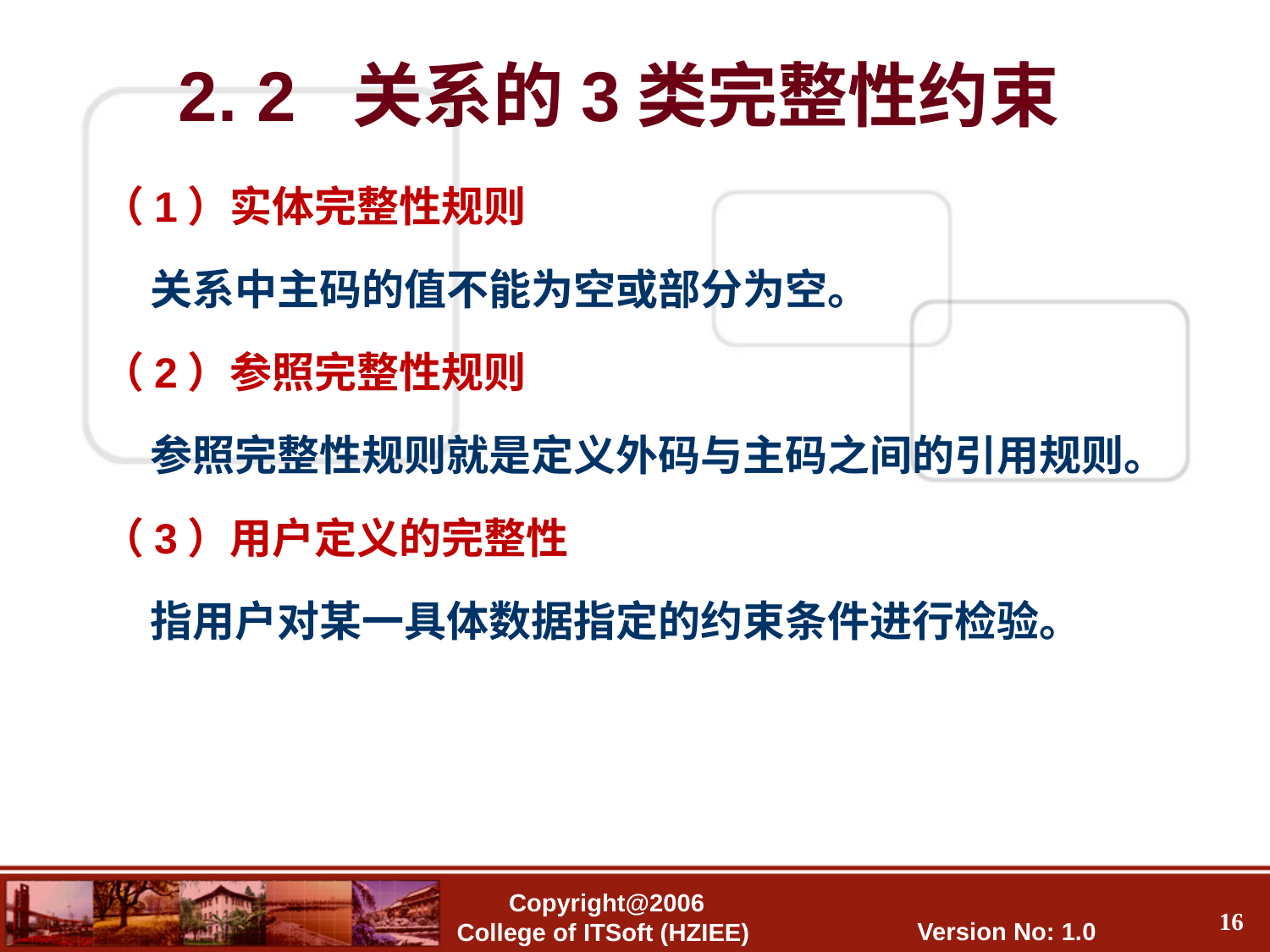

2. 2  关系的3类完整性约束
（1）实体完整性规则
    关系中主码的值不能为空或部分为空。
（2）参照完整性规则
    参照完整性规则就是定义外码与主码之间的引用规则。
（3）用户定义的完整性
    指用户对某一具体数据指定的约束条件进行检验。